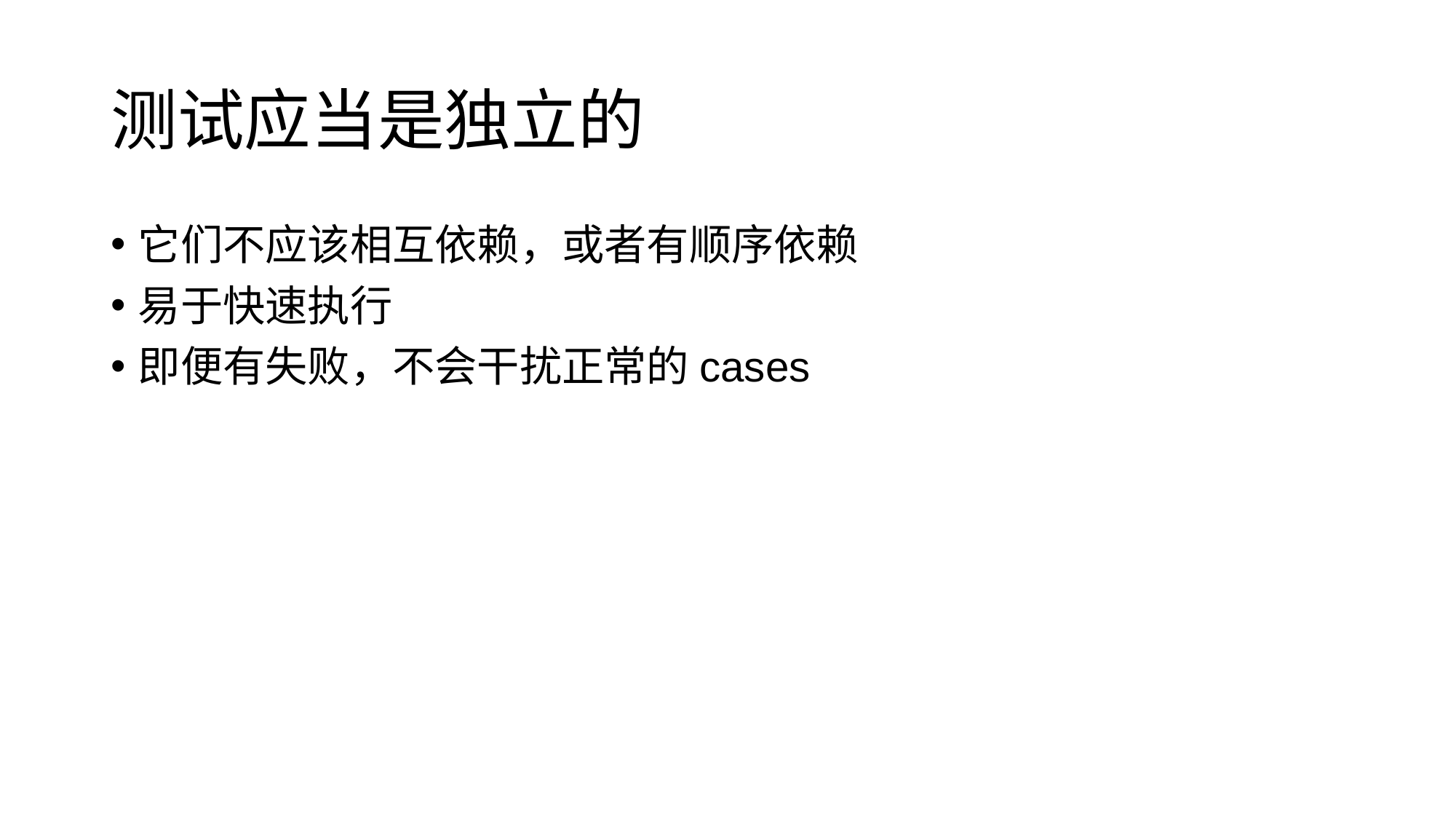

# 测试应当是独立的
它们不应该相互依赖，或者有顺序依赖
易于快速执行
即便有失败，不会干扰正常的cases